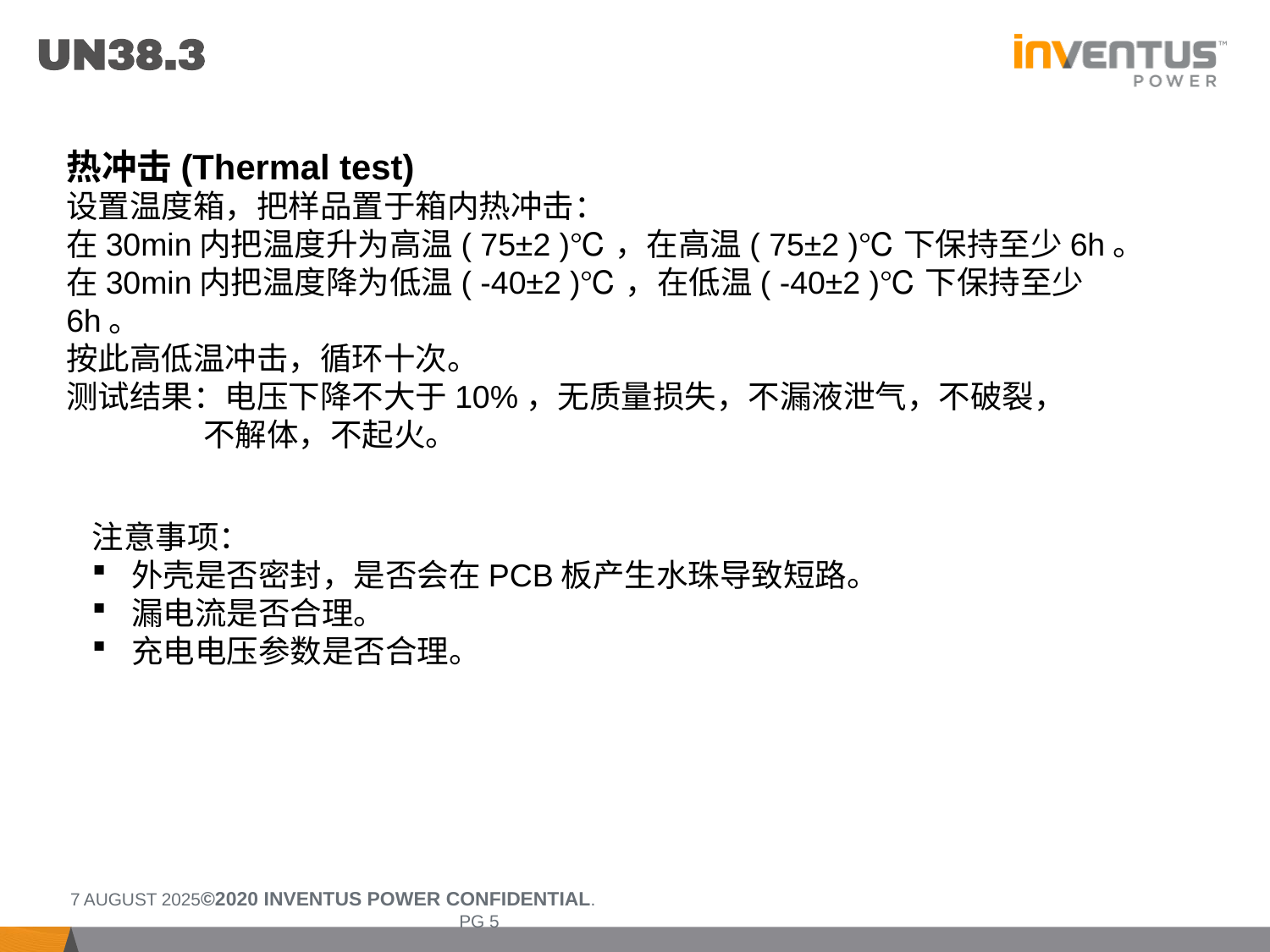

# UN38.3
热冲击(Thermal test)
设置温度箱，把样品置于箱内热冲击：
在30min内把温度升为高温( 75±2 )℃，在高温( 75±2 )℃下保持至少6h。
在30min内把温度降为低温( -40±2 )℃，在低温( -40±2 )℃下保持至少6h。
按此高低温冲击，循环十次。
测试结果：电压下降不大于10%，无质量损失，不漏液泄气，不破裂，
                  不解体，不起火。

注意事项：
外壳是否密封，是否会在PCB板产生水珠导致短路。
漏电流是否合理。
充电电压参数是否合理。